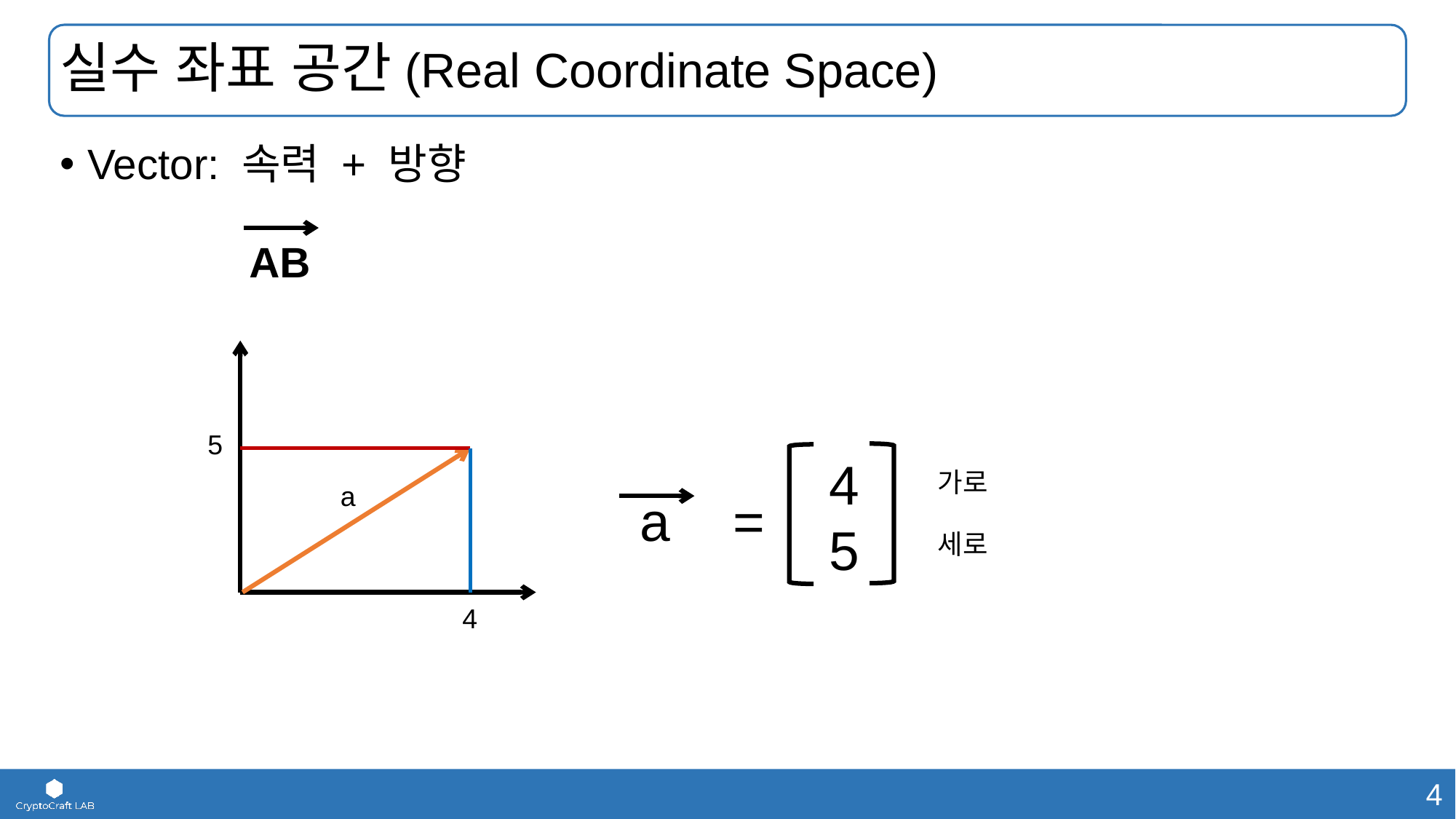

# 실수 좌표 공간(Real Coordinate Space)
Vector: 속력 + 방향
AB
5
a
4

4
5
가로
a
=
세로